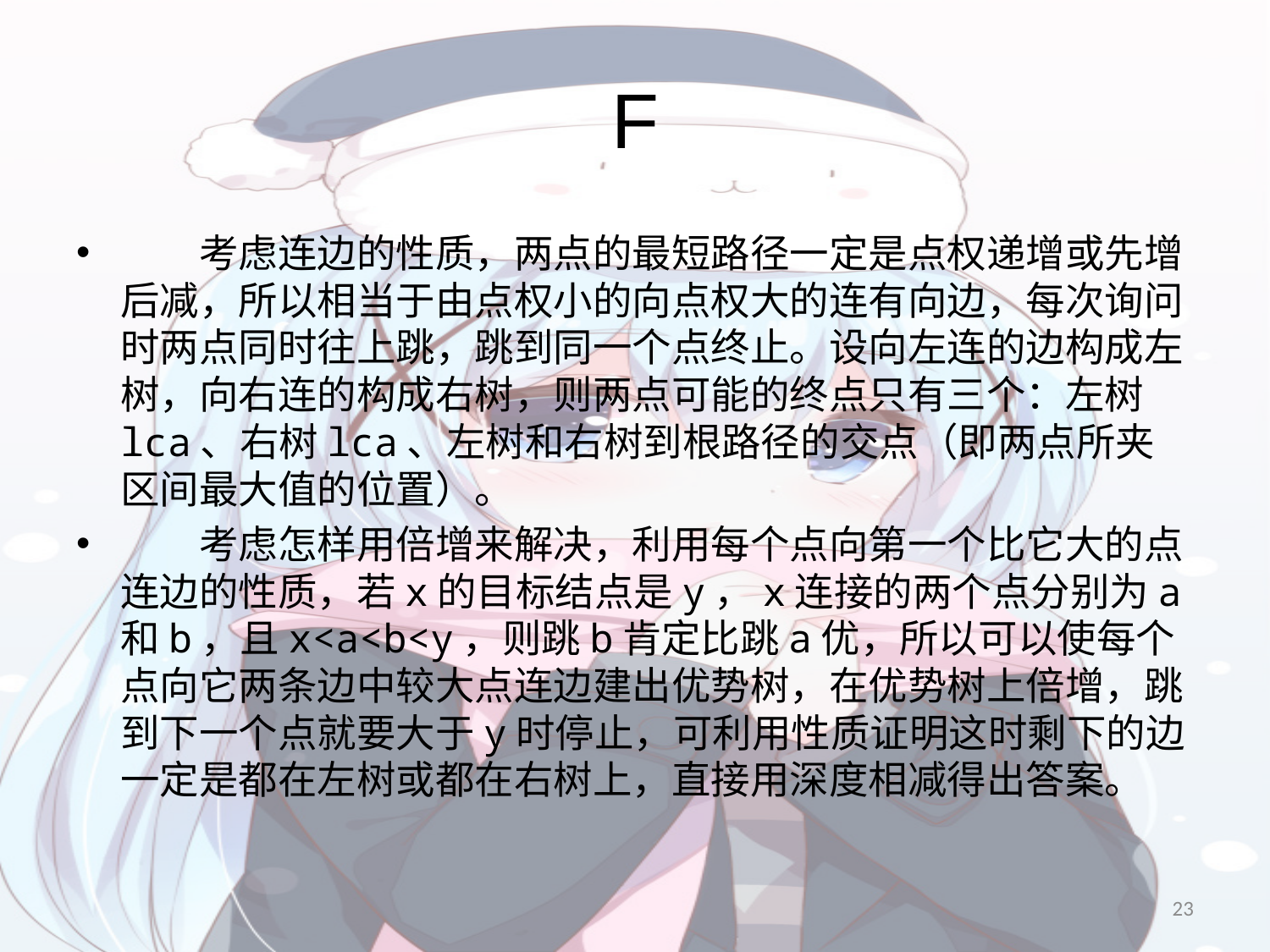

# F
　　考虑连边的性质，两点的最短路径一定是点权递增或先增后减，所以相当于由点权小的向点权大的连有向边，每次询问时两点同时往上跳，跳到同一个点终止。设向左连的边构成左树，向右连的构成右树，则两点可能的终点只有三个：左树lca、右树lca、左树和右树到根路径的交点（即两点所夹区间最大值的位置）。
　　考虑怎样用倍增来解决，利用每个点向第一个比它大的点连边的性质，若x的目标结点是y，x连接的两个点分别为a和b，且x<a<b<y，则跳b肯定比跳a优，所以可以使每个点向它两条边中较大点连边建出优势树，在优势树上倍增，跳到下一个点就要大于y时停止，可利用性质证明这时剩下的边一定是都在左树或都在右树上，直接用深度相减得出答案。

23